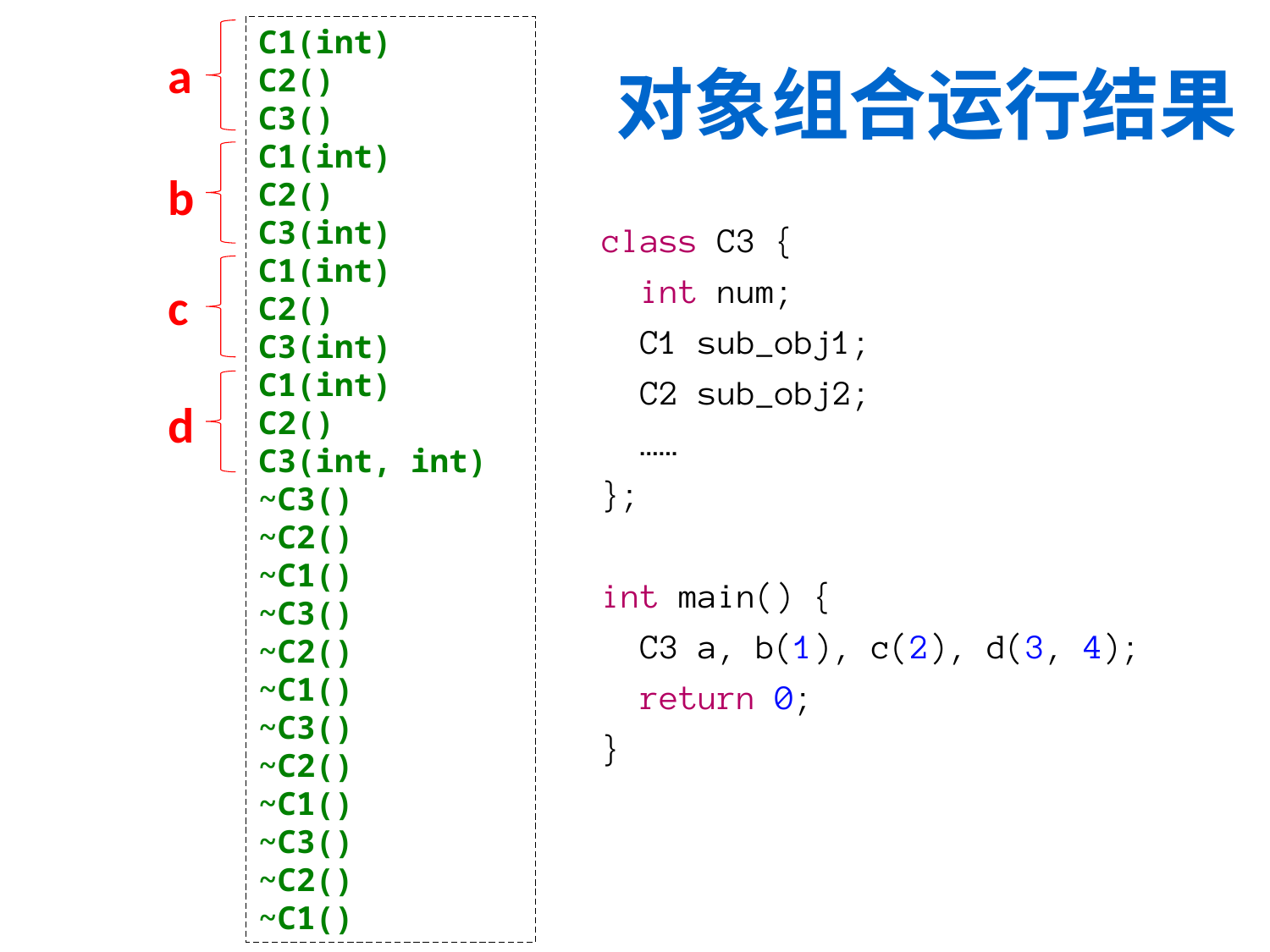

# 对象组合运行结果
C1(int)
C2()
C3()
C1(int)
C2()
C3(int)
C1(int)
C2()
C3(int)
C1(int)
C2()
C3(int, int)
~C3()
~C2()
~C1()
~C3()
~C2()
~C1()
~C3()
~C2()
~C1()
~C3()
~C2()
~C1()

a

b

class C3 {
  int num;
  C1 sub_obj1;
  C2 sub_obj2;
  ……
};

int main() {
  C3 a, b(1), c(2), d(3, 4);
  return 0;
}

c

d